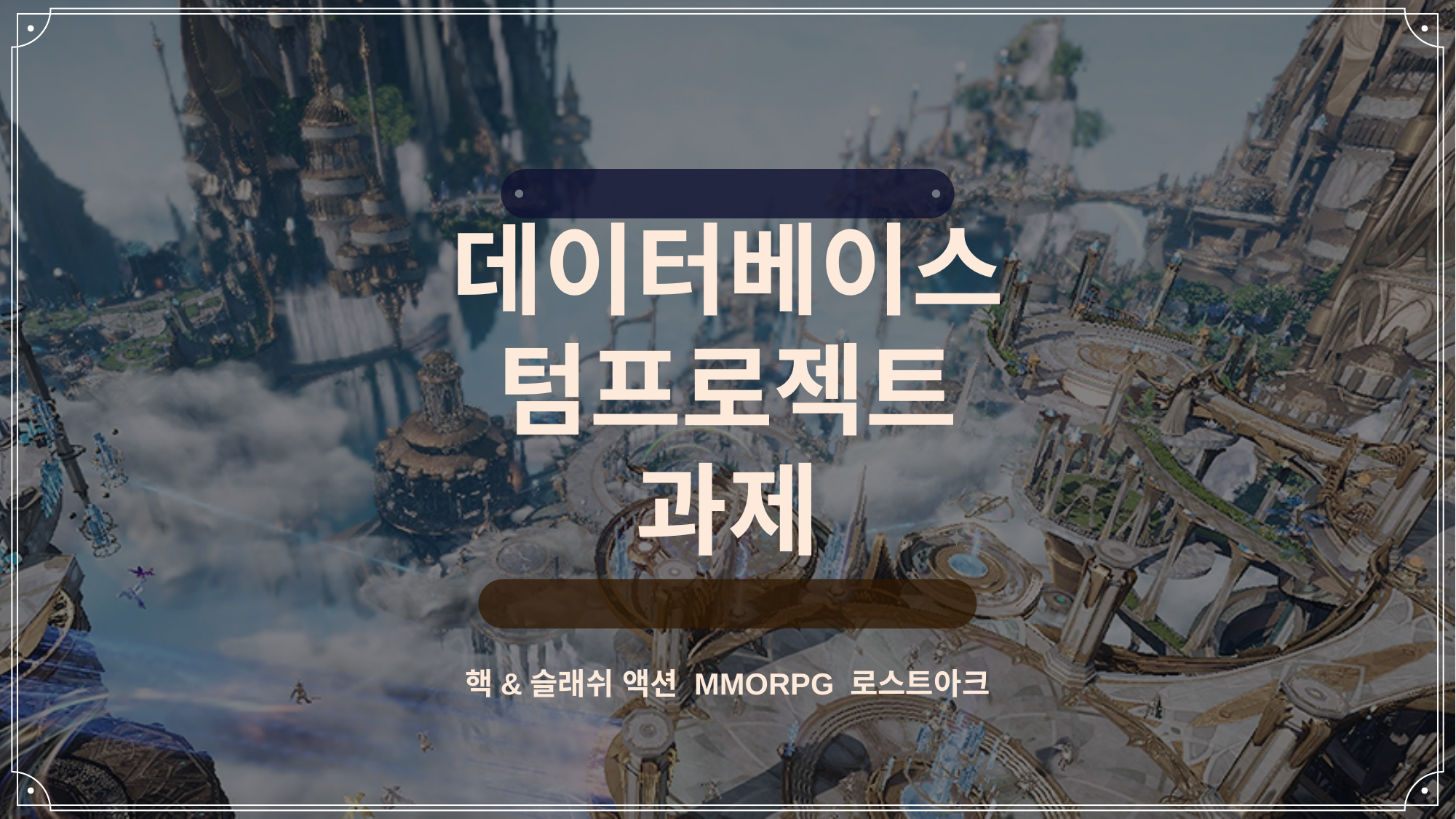

2020180016

데이터베이스
텀프로젝트
과제

민경원

핵&슬래쉬 액션 MMORPG 로스트아크